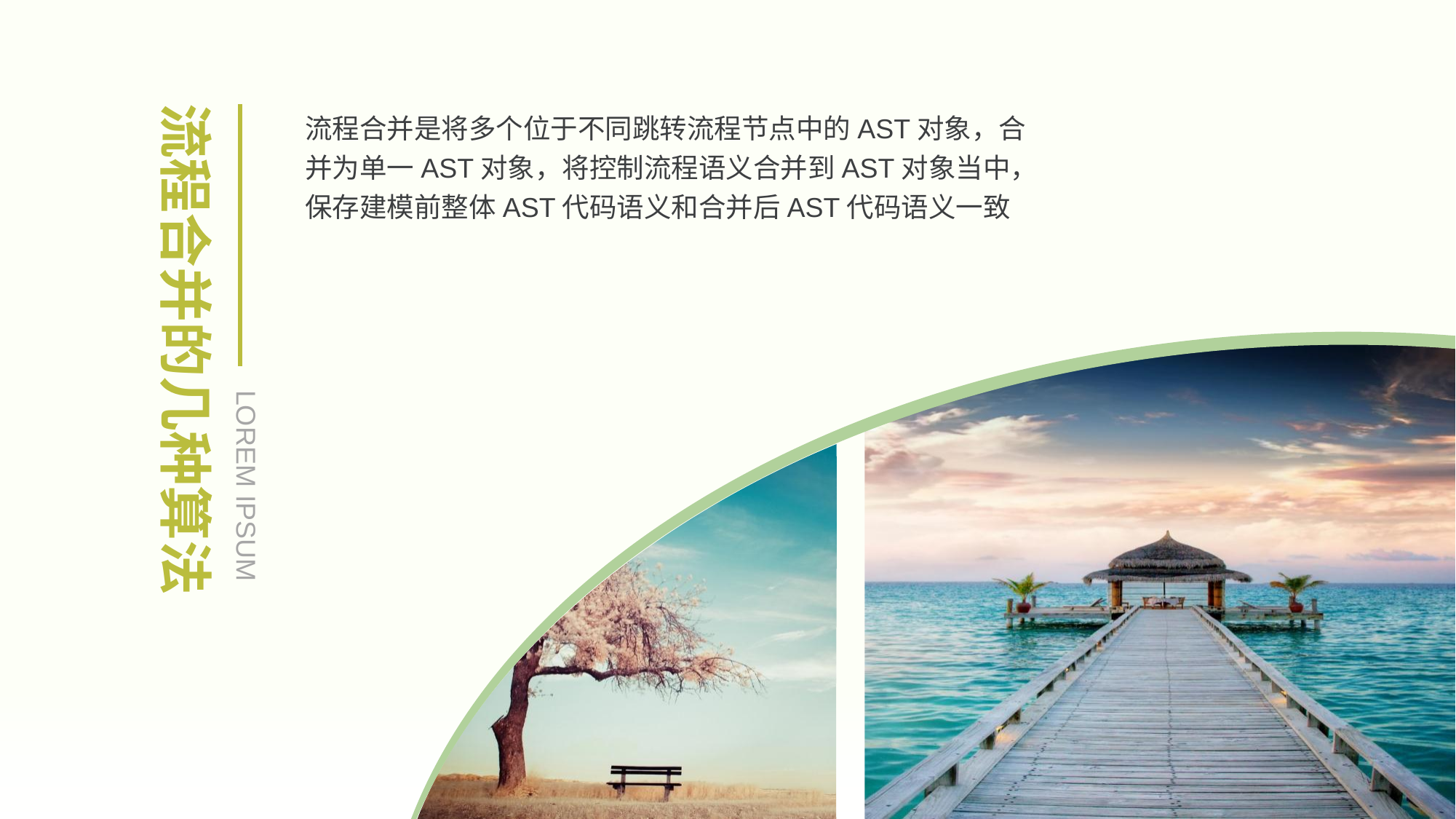

流程合并的几种算法
流程合并是将多个位于不同跳转流程节点中的AST对象，合并为单一AST对象，将控制流程语义合并到AST对象当中，保存建模前整体AST代码语义和合并后AST代码语义一致

LOREM IPSUM